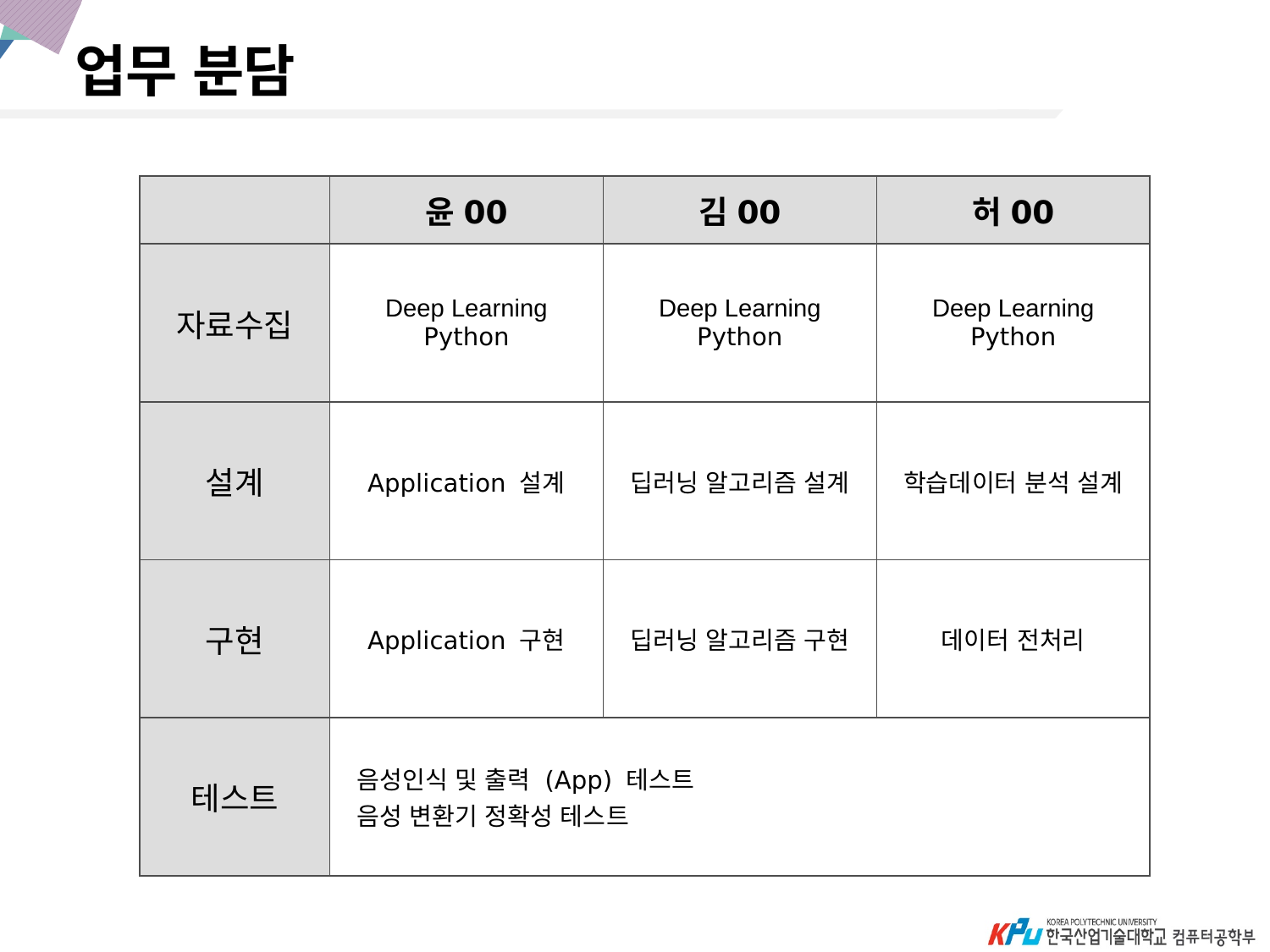

업무 분담
|  | 윤00 | 김00 | 허00 |
| --- | --- | --- | --- |
| 자료수집 | Deep Learning Python | Deep Learning Python | Deep Learning Python |
| 설계 | Application 설계 | 딥러닝 알고리즘 설계 | 학습데이터 분석 설계 |
| 구현 | Application 구현 | 딥러닝 알고리즘 구현 | 데이터 전처리 |
| 테스트 | 음성인식 및 출력 (App) 테스트 음성 변환기 정확성 테스트 |  |  |